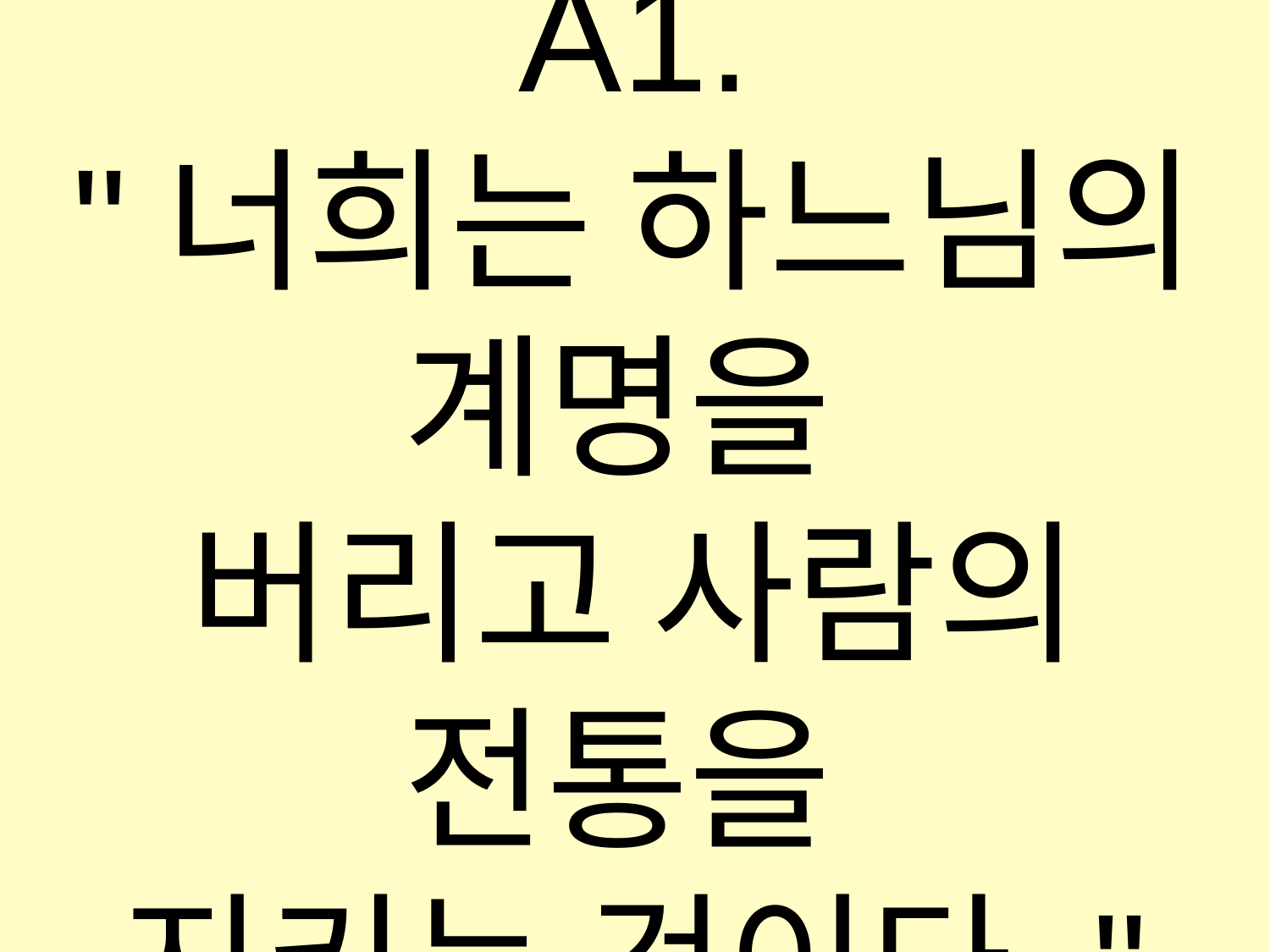

A1.
"너희는 하느님의 계명을
버리고 사람의 전통을
지키는 것이다."